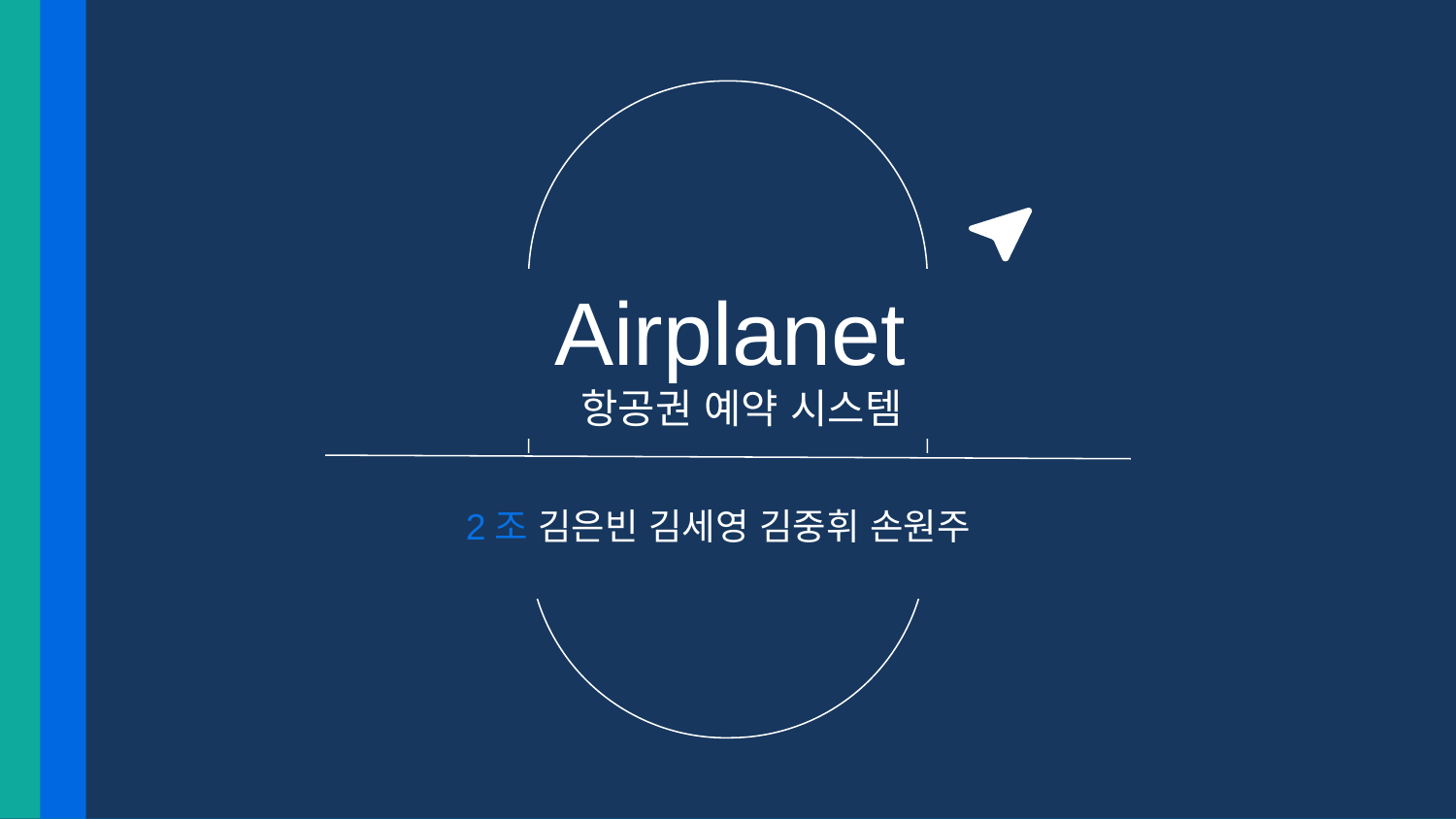

Airplanet
항공권 예약 시스템

2조 김은빈 김세영 김중휘 손원주